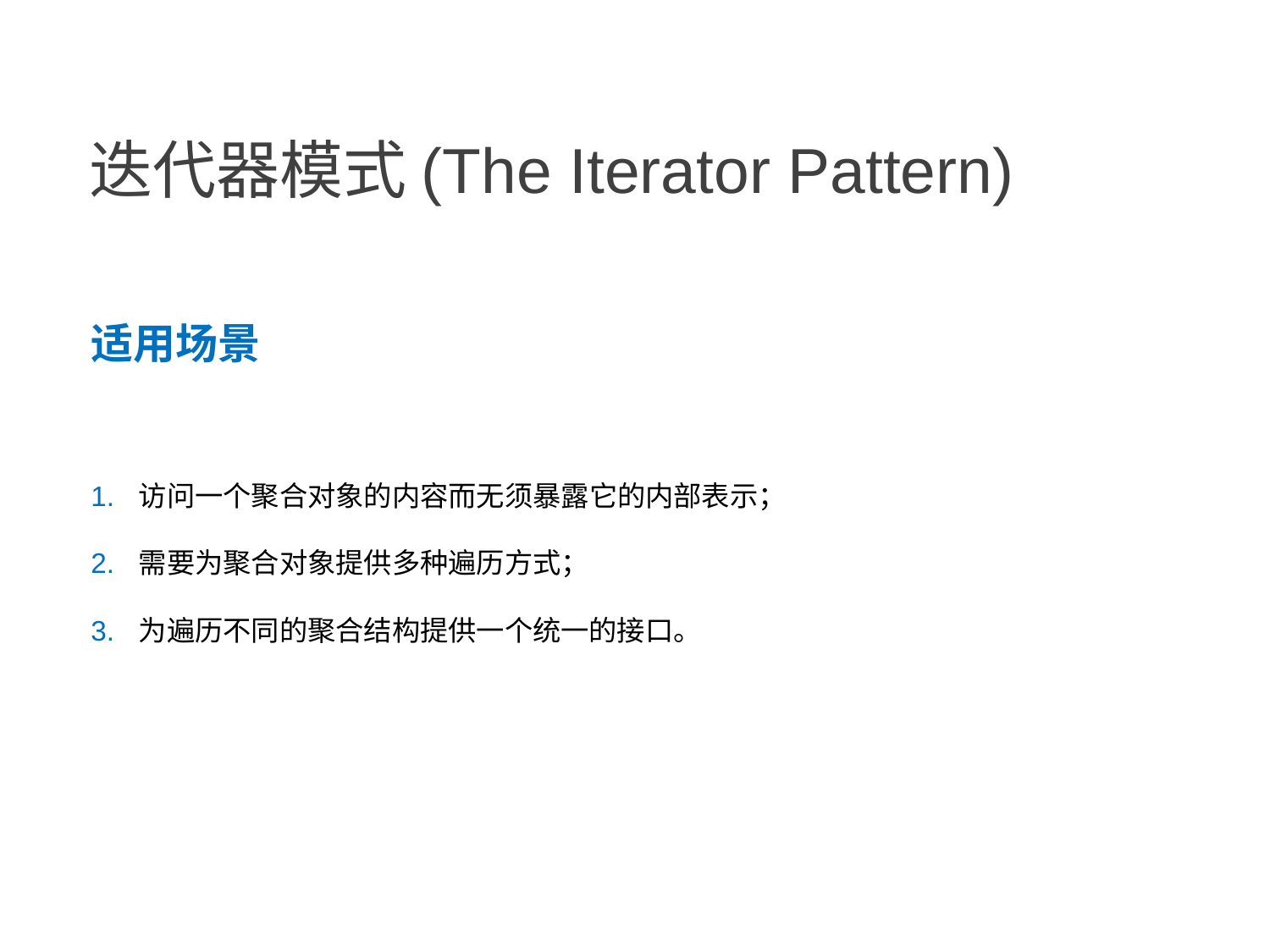

迭代器模式(The Iterator Pattern)
适用场景

访问一个聚合对象的内容而无须暴露它的内部表示；
需要为聚合对象提供多种遍历方式；
为遍历不同的聚合结构提供一个统一的接口。